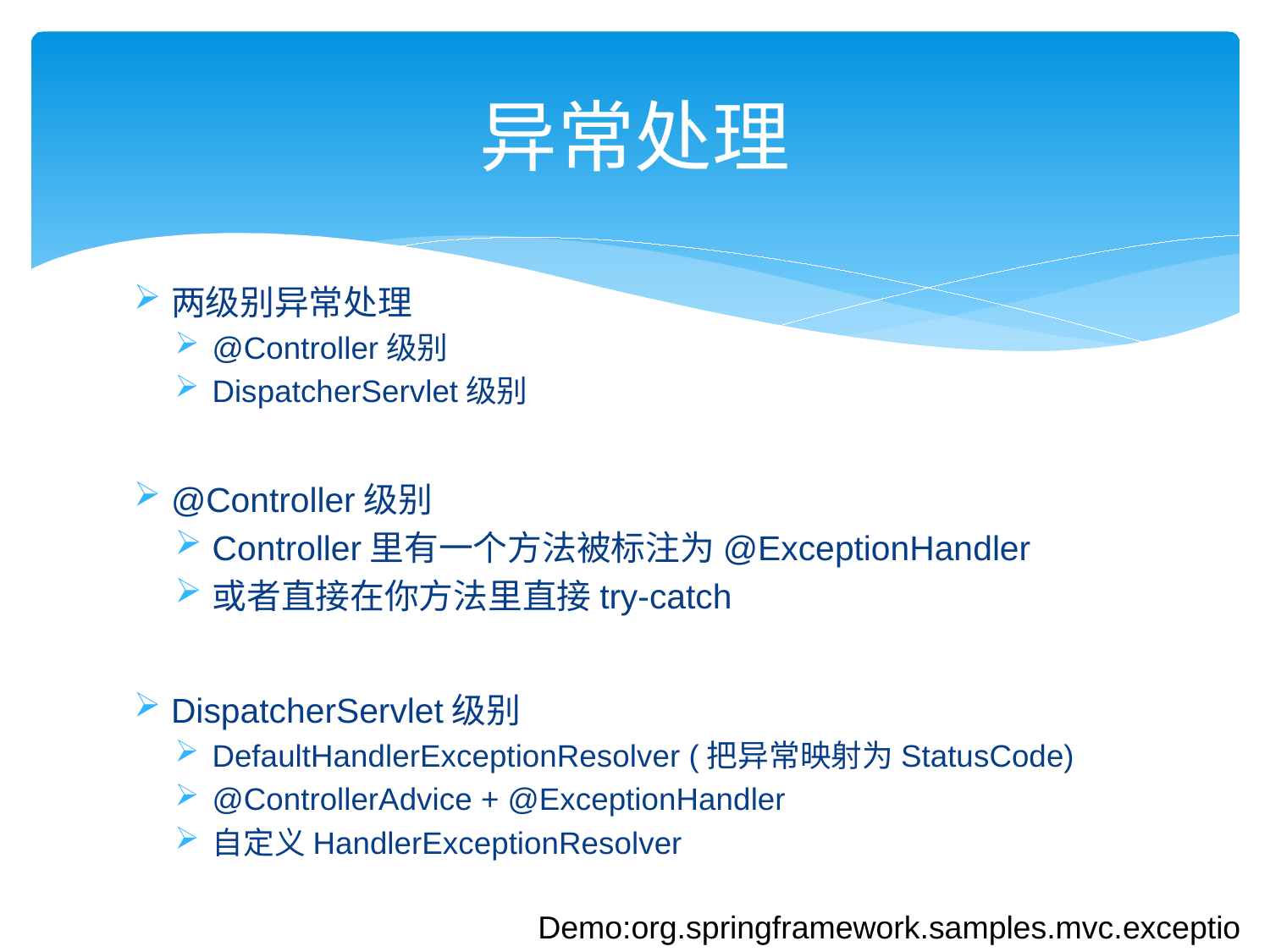

# 异常处理
两级别异常处理
@Controller级别
DispatcherServlet级别

@Controller级别
Controller里有一个方法被标注为@ExceptionHandler
或者直接在你方法里直接try-catch

DispatcherServlet级别
DefaultHandlerExceptionResolver (把异常映射为StatusCode)
@ControllerAdvice + @ExceptionHandler
自定义HandlerExceptionResolver
Demo:org.springframework.samples.mvc.exceptions